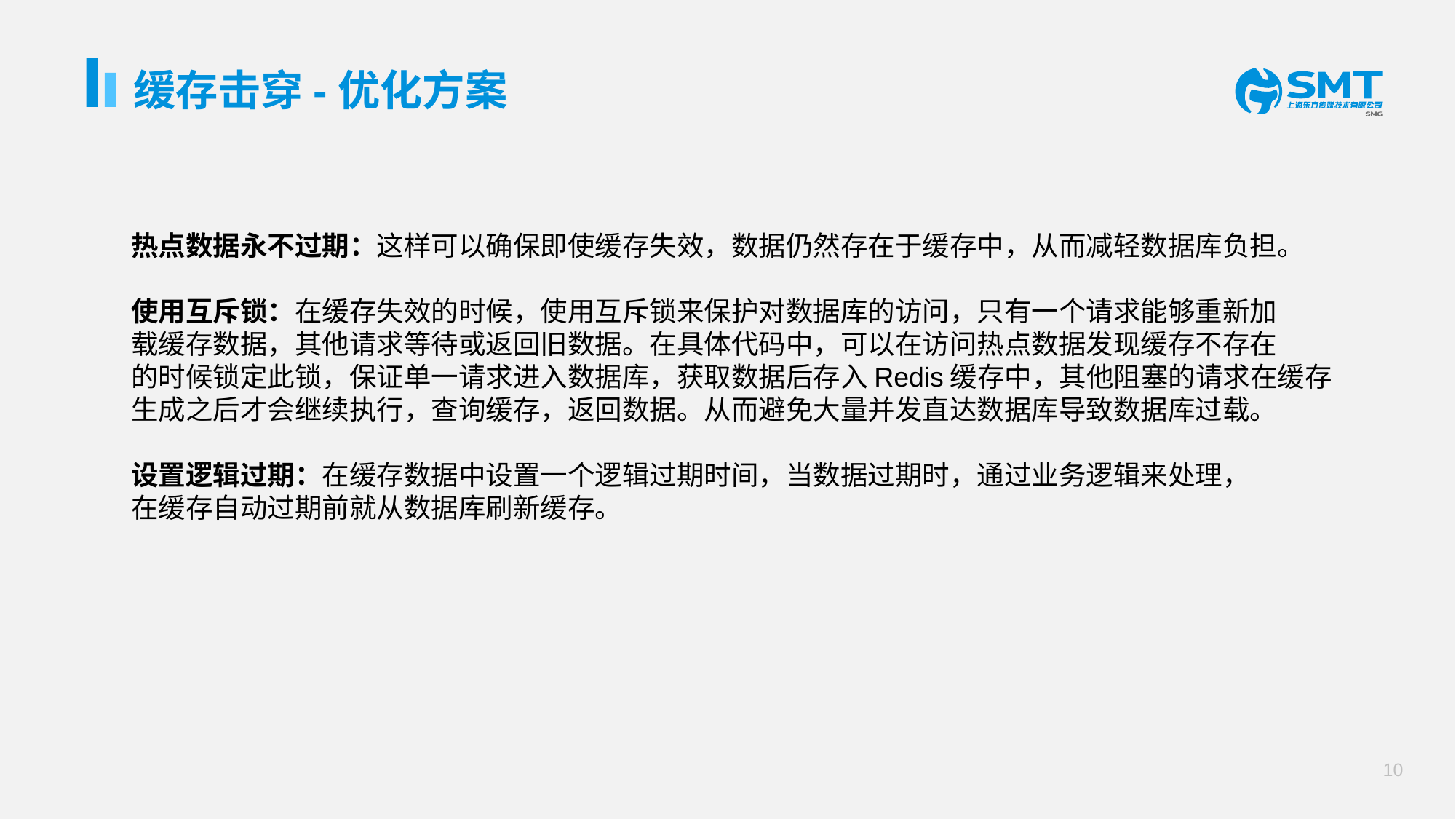

# 缓存击穿-优化方案

e7d195523061f1c01bc539b90b65f09aca9bc726a3a4adba8C9E45B38E36AC8707C5D393223713CC8DD27123EF48A81803B5A1BFF3646AC546C23D4B23F46D5703AE6DAEEEE7BB41433C5E719609FF6B17966CF4B5E3466C7C3E3E05DE372A3BF27050A66B0A94642FBCC131F44598DE03CE3D2E273F2CE3969948F15F53D8D6A1595616543E0D1D3F6277079DAF4183
热点数据永不过期：这样可以确保即使缓存失效，数据仍然存在于缓存中，从而减轻数据库负担。

使用互斥锁：在缓存失效的时候，使用互斥锁来保护对数据库的访问，只有一个请求能够重新加
载缓存数据，其他请求等待或返回旧数据。在具体代码中，可以在访问热点数据发现缓存不存在
的时候锁定此锁，保证单一请求进入数据库，获取数据后存入Redis缓存中，其他阻塞的请求在缓存
生成之后才会继续执行，查询缓存，返回数据。从而避免大量并发直达数据库导致数据库过载。

设置逻辑过期：在缓存数据中设置一个逻辑过期时间，当数据过期时，通过业务逻辑来处理，
在缓存自动过期前就从数据库刷新缓存。
10